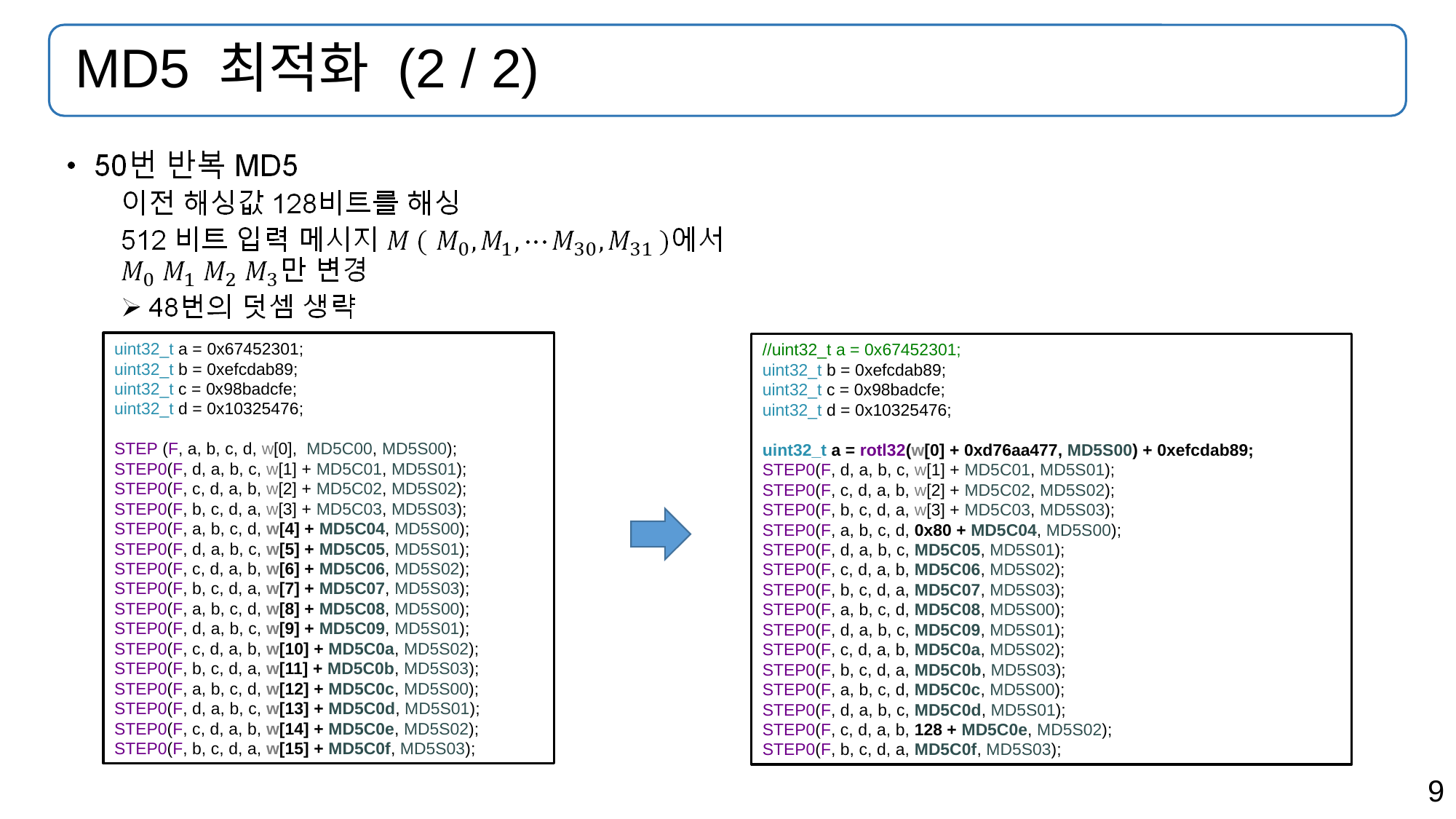

# MD5 최적화 (2 / 2)

uint32_t a = 0x67452301;
uint32_t b = 0xefcdab89;
uint32_t c = 0x98badcfe;
uint32_t d = 0x10325476;

STEP (F, a, b, c, d, w[0],  MD5C00, MD5S00);
STEP0(F, d, a, b, c, w[1] + MD5C01, MD5S01);
STEP0(F, c, d, a, b, w[2] + MD5C02, MD5S02);
STEP0(F, b, c, d, a, w[3] + MD5C03, MD5S03);
STEP0(F, a, b, c, d, w[4] + MD5C04, MD5S00);
STEP0(F, d, a, b, c, w[5] + MD5C05, MD5S01);
STEP0(F, c, d, a, b, w[6] + MD5C06, MD5S02);
STEP0(F, b, c, d, a, w[7] + MD5C07, MD5S03);
STEP0(F, a, b, c, d, w[8] + MD5C08, MD5S00);
STEP0(F, d, a, b, c, w[9] + MD5C09, MD5S01);
STEP0(F, c, d, a, b, w[10] + MD5C0a, MD5S02);
STEP0(F, b, c, d, a, w[11] + MD5C0b, MD5S03);
STEP0(F, a, b, c, d, w[12] + MD5C0c, MD5S00);
STEP0(F, d, a, b, c, w[13] + MD5C0d, MD5S01);
STEP0(F, c, d, a, b, w[14] + MD5C0e, MD5S02);
STEP0(F, b, c, d, a, w[15] + MD5C0f, MD5S03);
//uint32_t a = 0x67452301;
uint32_t b = 0xefcdab89;
uint32_t c = 0x98badcfe;
uint32_t d = 0x10325476;

uint32_t a = rotl32(w[0] + 0xd76aa477, MD5S00) + 0xefcdab89;
STEP0(F, d, a, b, c, w[1] + MD5C01, MD5S01);
STEP0(F, c, d, a, b, w[2] + MD5C02, MD5S02);
STEP0(F, b, c, d, a, w[3] + MD5C03, MD5S03);
STEP0(F, a, b, c, d, 0x80 + MD5C04, MD5S00);
STEP0(F, d, a, b, c, MD5C05, MD5S01);
STEP0(F, c, d, a, b, MD5C06, MD5S02);
STEP0(F, b, c, d, a, MD5C07, MD5S03);
STEP0(F, a, b, c, d, MD5C08, MD5S00);
STEP0(F, d, a, b, c, MD5C09, MD5S01);
STEP0(F, c, d, a, b, MD5C0a, MD5S02);
STEP0(F, b, c, d, a, MD5C0b, MD5S03);
STEP0(F, a, b, c, d, MD5C0c, MD5S00);
STEP0(F, d, a, b, c, MD5C0d, MD5S01);
STEP0(F, c, d, a, b, 128 + MD5C0e, MD5S02);
STEP0(F, b, c, d, a, MD5C0f, MD5S03);